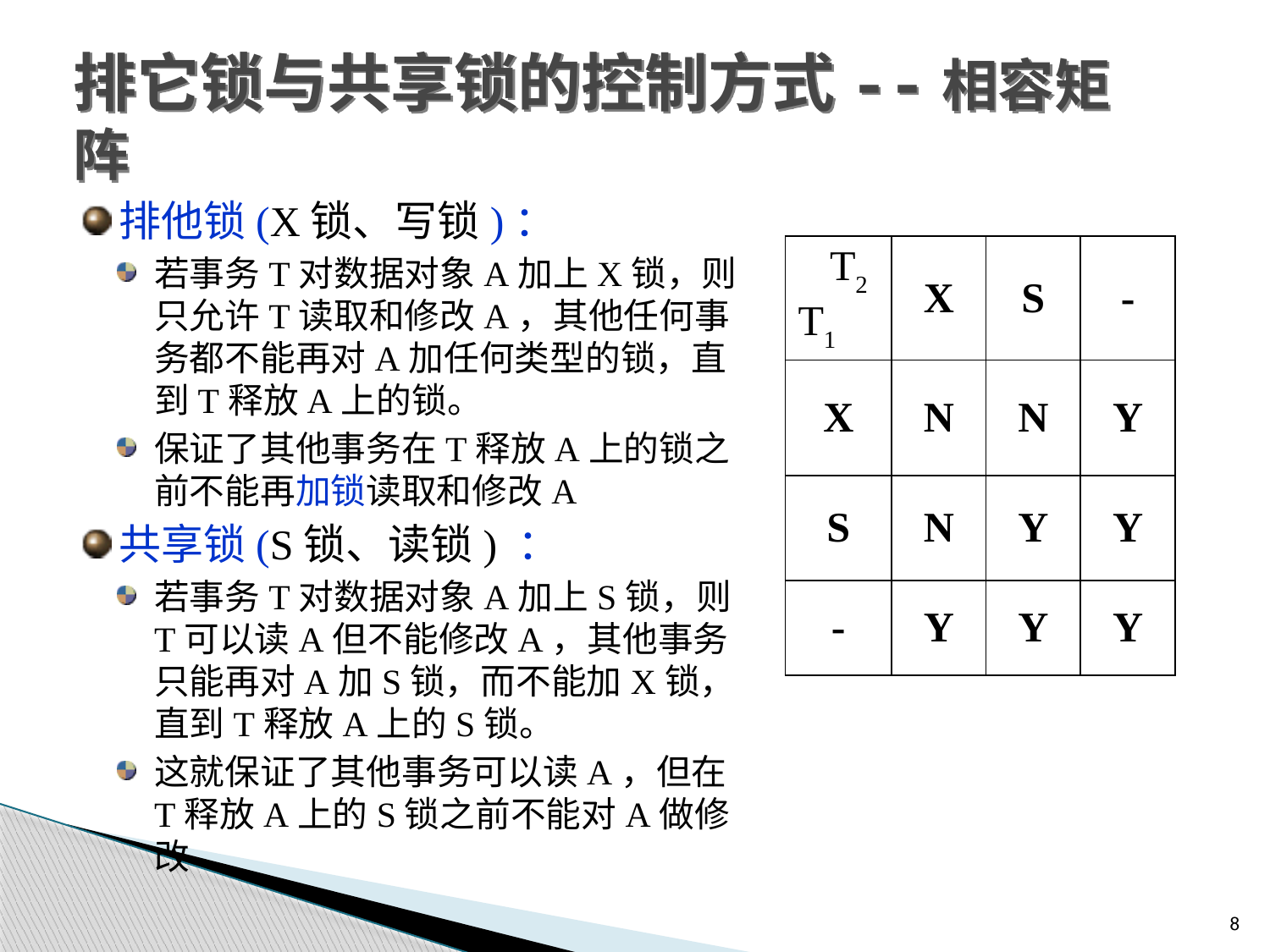

# 排它锁与共享锁的控制方式--相容矩阵
排他锁(X锁、写锁)：
若事务T对数据对象A加上X锁，则只允许T读取和修改A，其他任何事务都不能再对A加任何类型的锁，直到T释放A上的锁。
保证了其他事务在T释放A上的锁之前不能再加锁读取和修改A
共享锁(S锁、读锁) ：
若事务T对数据对象A加上S锁，则T可以读A但不能修改A，其他事务只能再对A加S锁，而不能加X锁，直到T释放A上的S锁。
这就保证了其他事务可以读A，但在T释放A上的S锁之前不能对A做修改
| T2 T1 | X | S | - |
| --- | --- | --- | --- |
| X | N | N | Y |
| S | N | Y | Y |
| - | Y | Y | Y |
8